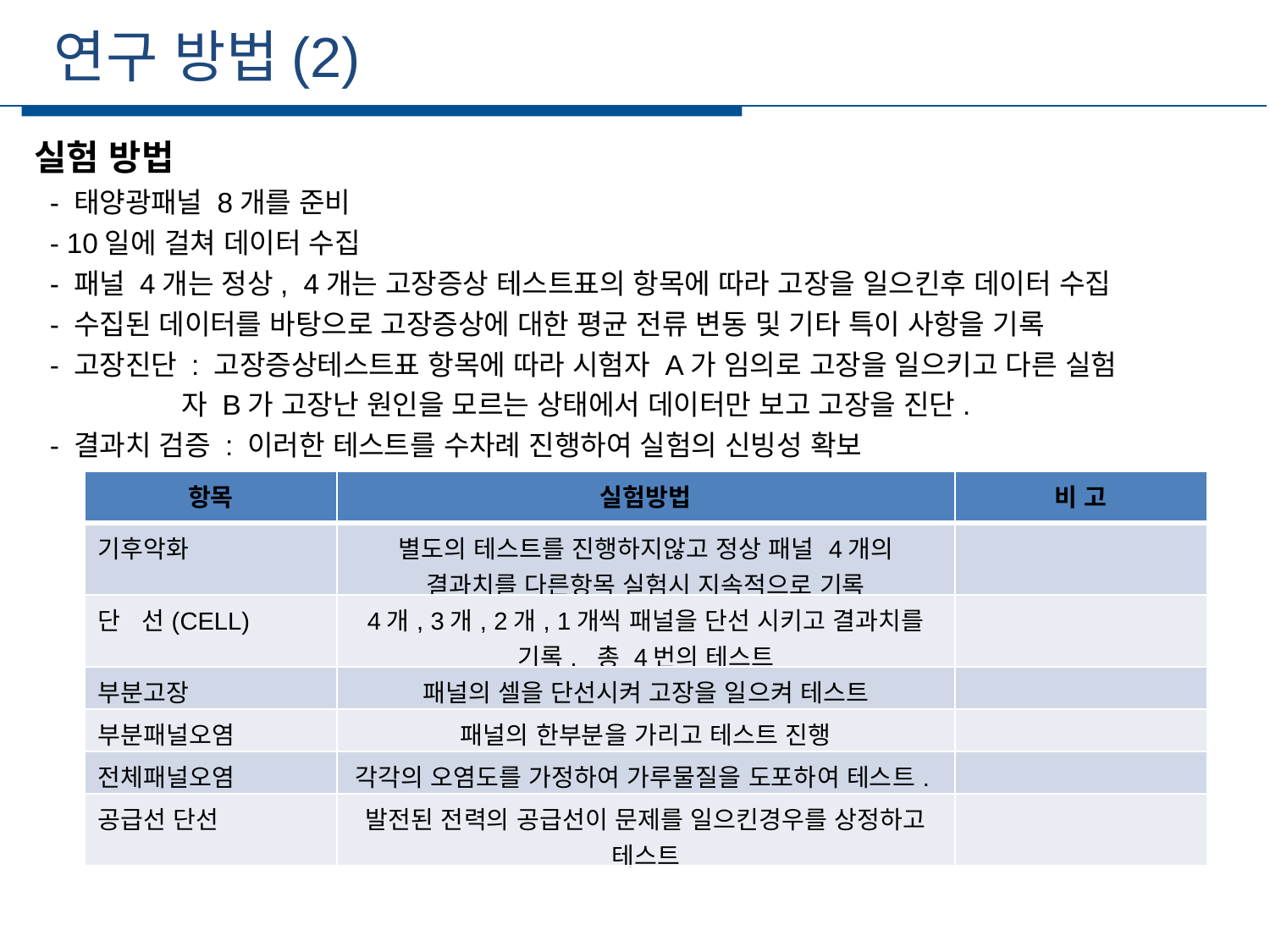

연구 방법(2)

실험 방법
  - 태양광패널 8개를 준비
  - 10일에 걸쳐 데이터 수집
  - 패널 4개는 정상,  4개는 고장증상 테스트표의 항목에 따라 고장을 일으킨후 데이터 수집
  - 수집된 데이터를 바탕으로 고장증상에 대한 평균 전류 변동 및 기타 특이 사항을 기록
  - 고장진단 : 고장증상테스트표 항목에 따라 시험자 A가 임의로 고장을 일으키고 다른 실험
                  자 B가 고장난 원인을 모르는 상태에서 데이터만 보고 고장을 진단.
  - 결과치 검증 : 이러한 테스트를 수차례 진행하여 실험의 신빙성 확보
| 항목 | 실험방법 | 비 고 |
| --- | --- | --- |
| 기후악화 | 별도의 테스트를 진행하지않고 정상 패널 4개의 결과치를 다른항목 실험시 지속적으로 기록 |  |
| 단 선(CELL) | 4개, 3개, 2개, 1개씩 패널을 단선 시키고 결과치를 기록. 총 4번의 테스트 |  |
| 부분고장 | 패널의 셀을 단선시켜 고장을 일으켜 테스트 |  |
| 부분패널오염 | 패널의 한부분을 가리고 테스트 진행 |  |
| 전체패널오염 | 각각의 오염도를 가정하여 가루물질을 도포하여 테스트. |  |
| 공급선 단선 | 발전된 전력의 공급선이 문제를 일으킨경우를 상정하고 테스트 |  |